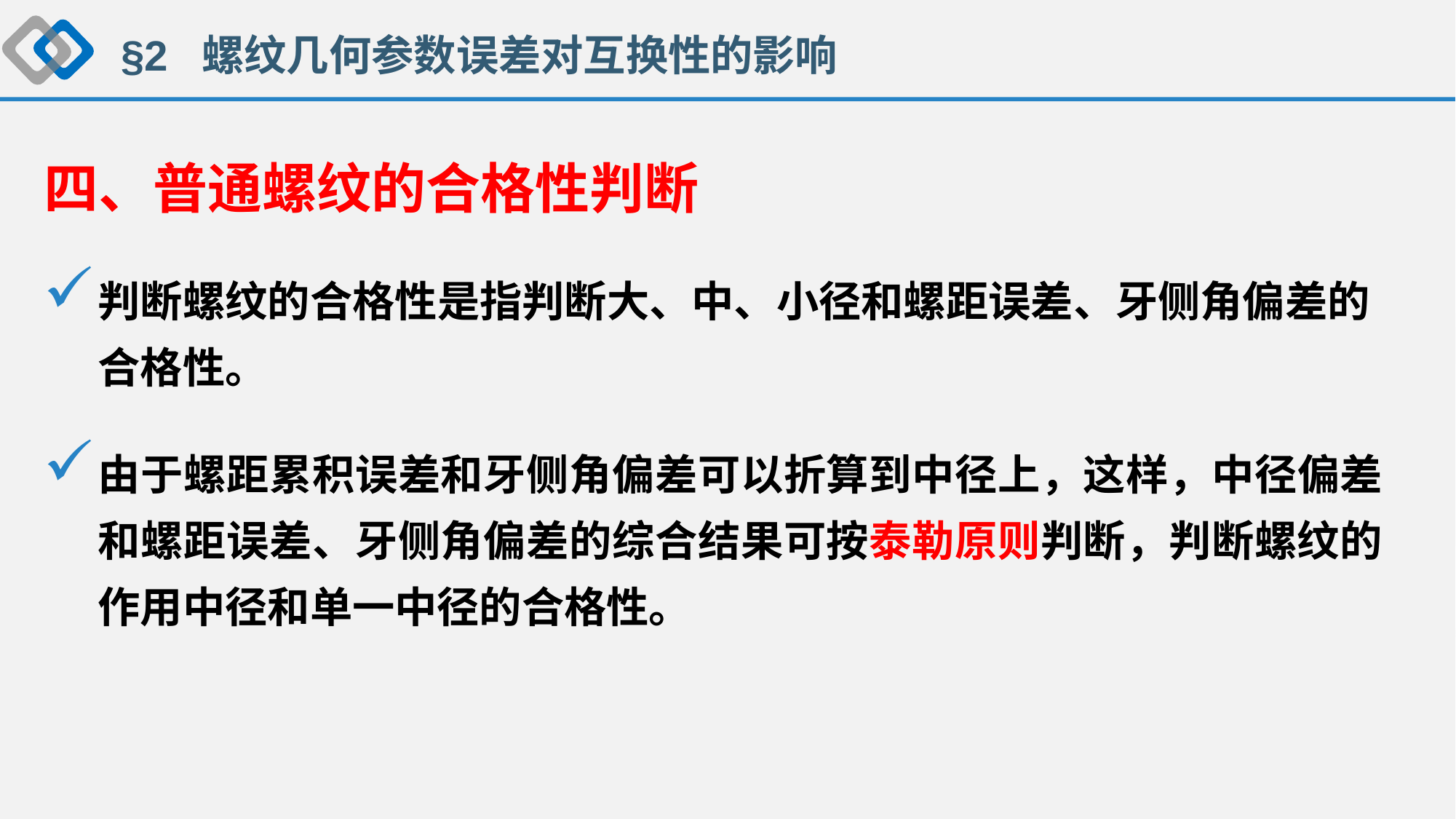

§2  螺纹几何参数误差对互换性的影响
四、普通螺纹的合格性判断
判断螺纹的合格性是指判断大、中、小径和螺距误差、牙侧角偏差的合格性。
由于螺距累积误差和牙侧角偏差可以折算到中径上，这样，中径偏差和螺距误差、牙侧角偏差的综合结果可按泰勒原则判断，判断螺纹的作用中径和单一中径的合格性。